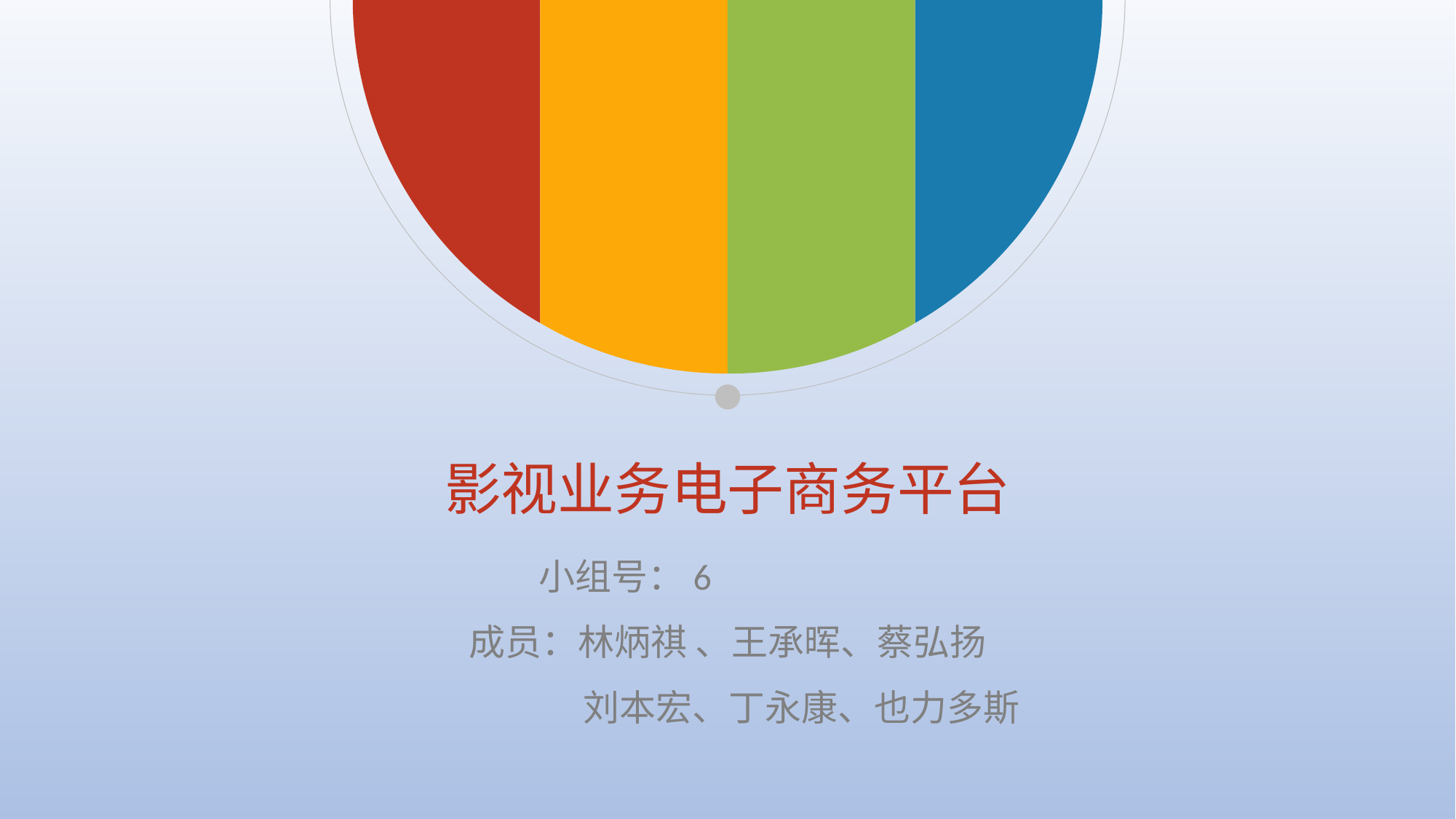

影视业务电子商务平台
小组号：6
成员：林炳祺 、王承晖、蔡弘扬
                 刘本宏、丁永康、也力多斯